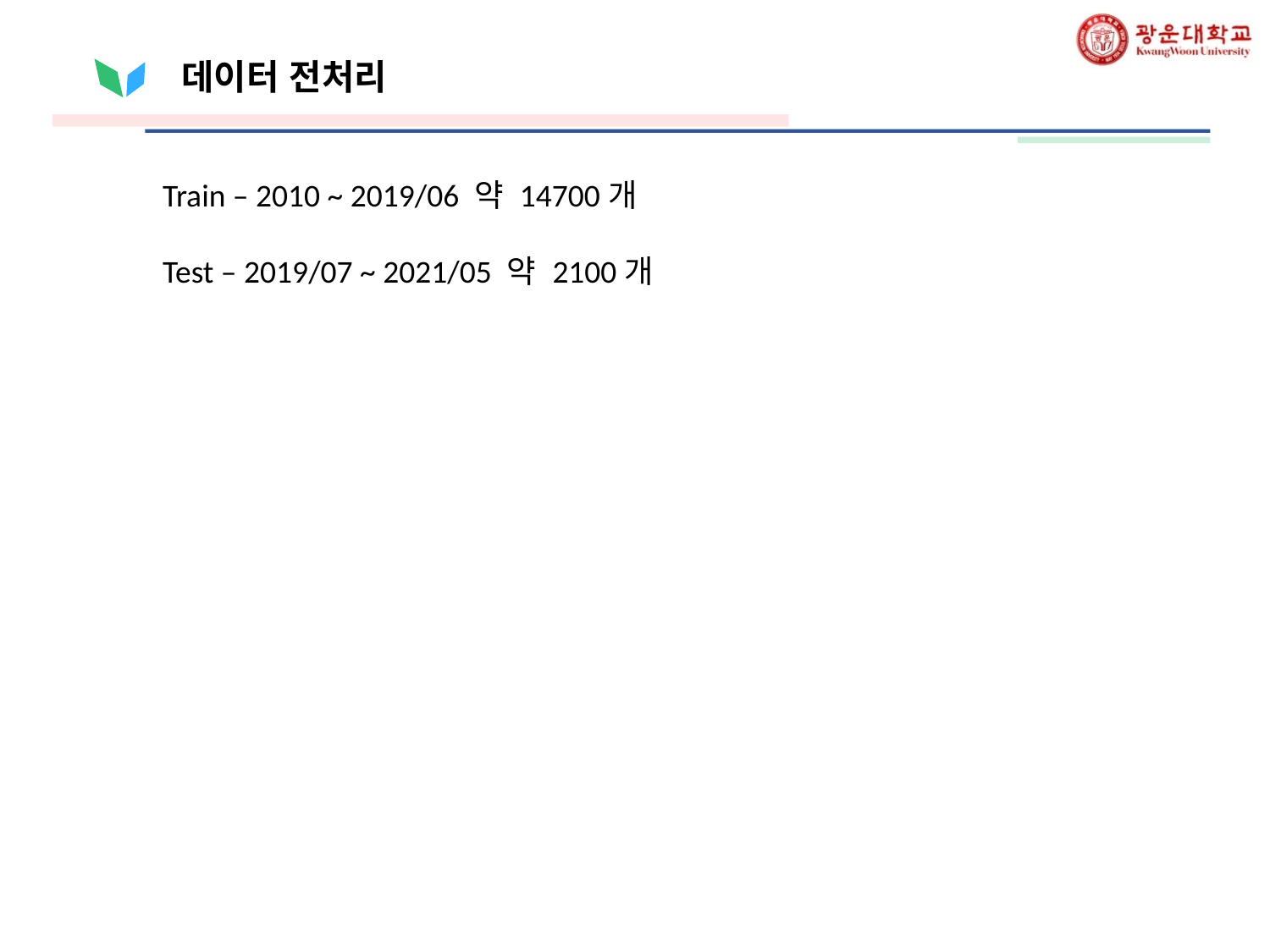

# 데이터 전처리
Train – 2010 ~ 2019/06 약 14700개

Test – 2019/07 ~ 2021/05 약 2100개